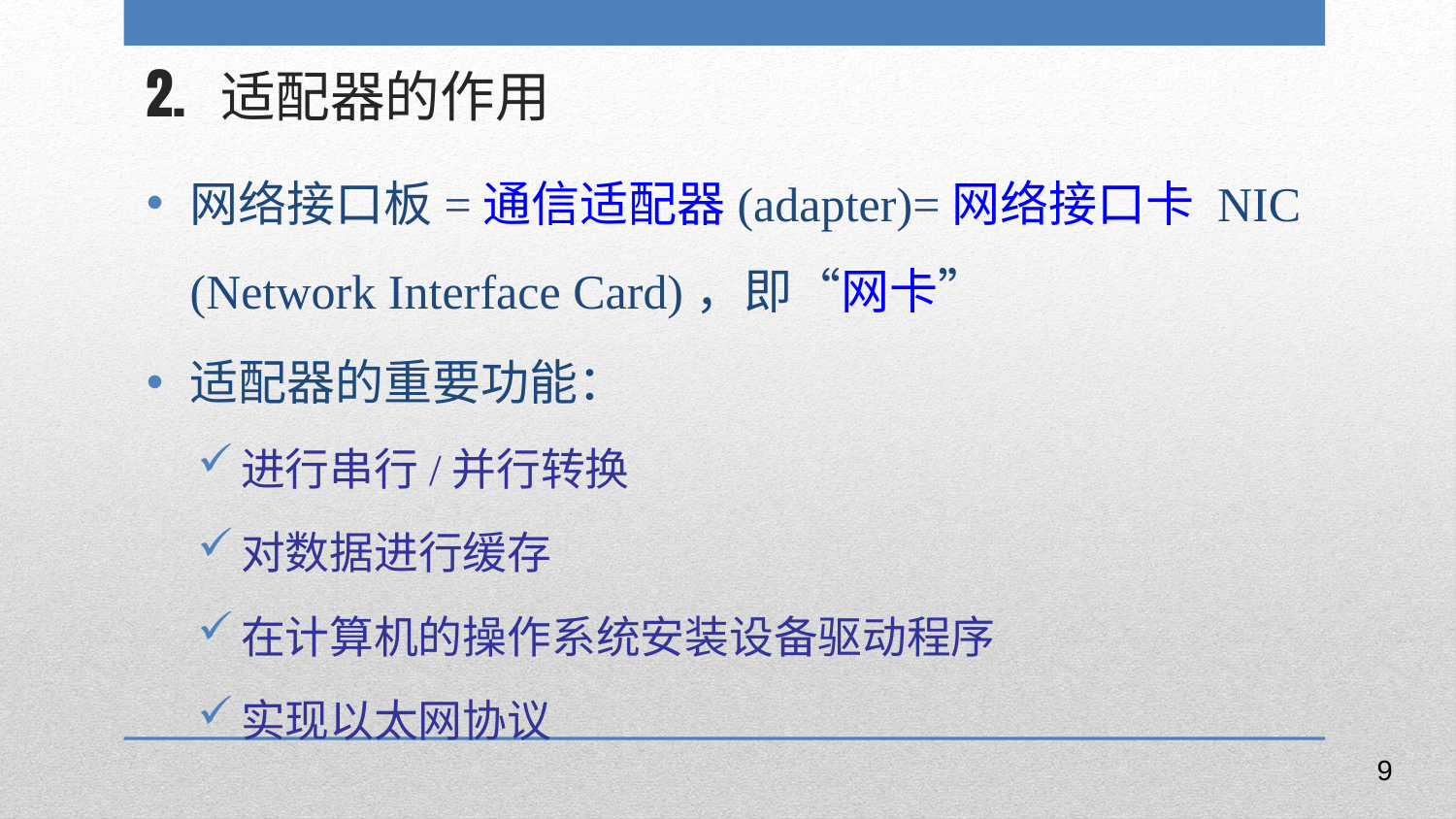

2.  适配器的作用
网络接口板=通信适配器(adapter)=网络接口卡 NIC (Network Interface Card)，即“网卡”
适配器的重要功能：
进行串行/并行转换
对数据进行缓存
在计算机的操作系统安装设备驱动程序
实现以太网协议
9